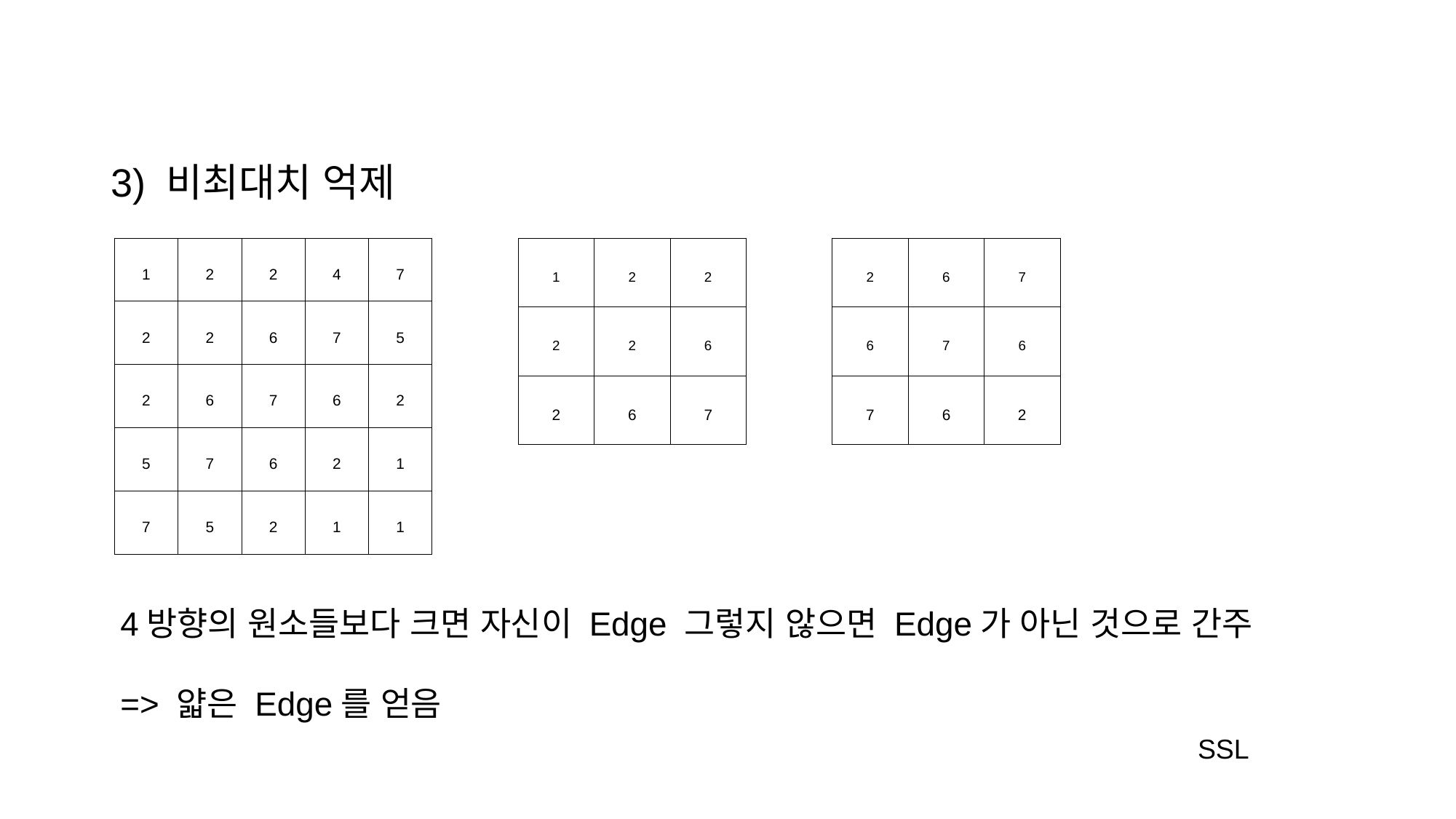

3) 비최대치 억제

| 1 | 2 | 2 | 4 | 7 |
| --- | --- | --- | --- | --- |
| 2 | 2 | 6 | 7 | 5 |
| 2 | 6 | 7 | 6 | 2 |
| 5 | 7 | 6 | 2 | 1 |
| 7 | 5 | 2 | 1 | 1 |
| 1 | 2 | 2 |
| --- | --- | --- |
| 2 | 2 | 6 |
| 2 | 6 | 7 |
| 2 | 6 | 7 |
| --- | --- | --- |
| 6 | 7 | 6 |
| 7 | 6 | 2 |

4방향의 원소들보다 크면 자신이 Edge 그렇지 않으면 Edge가 아닌 것으로 간주

=> 얇은 Edge를 얻음